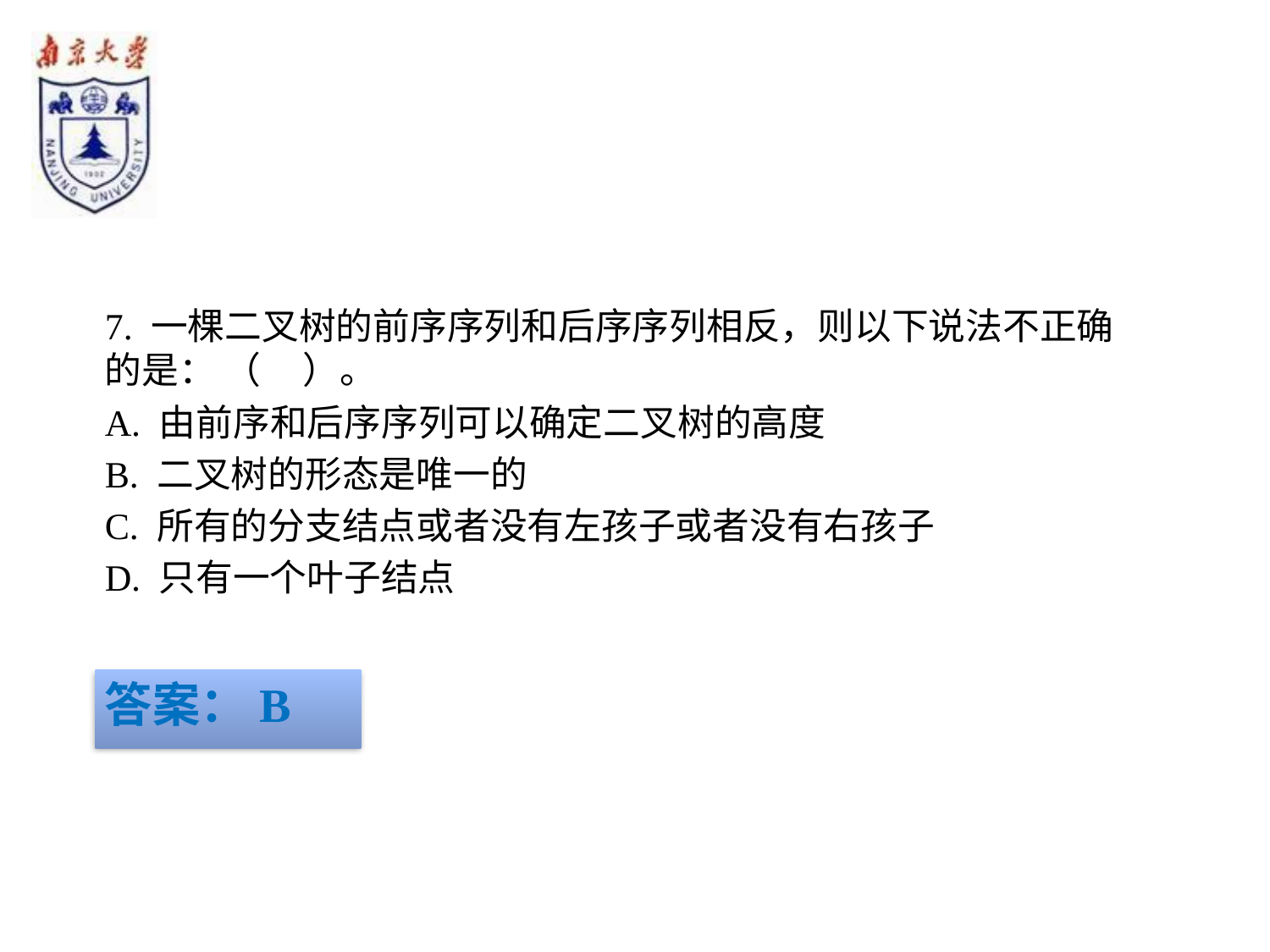

#
7. 一棵二叉树的前序序列和后序序列相反，则以下说法不正确的是： （     ）。
A. 由前序和后序序列可以确定二叉树的高度
B. 二叉树的形态是唯一的
C. 所有的分支结点或者没有左孩子或者没有右孩子
D. 只有一个叶子结点
答案：B